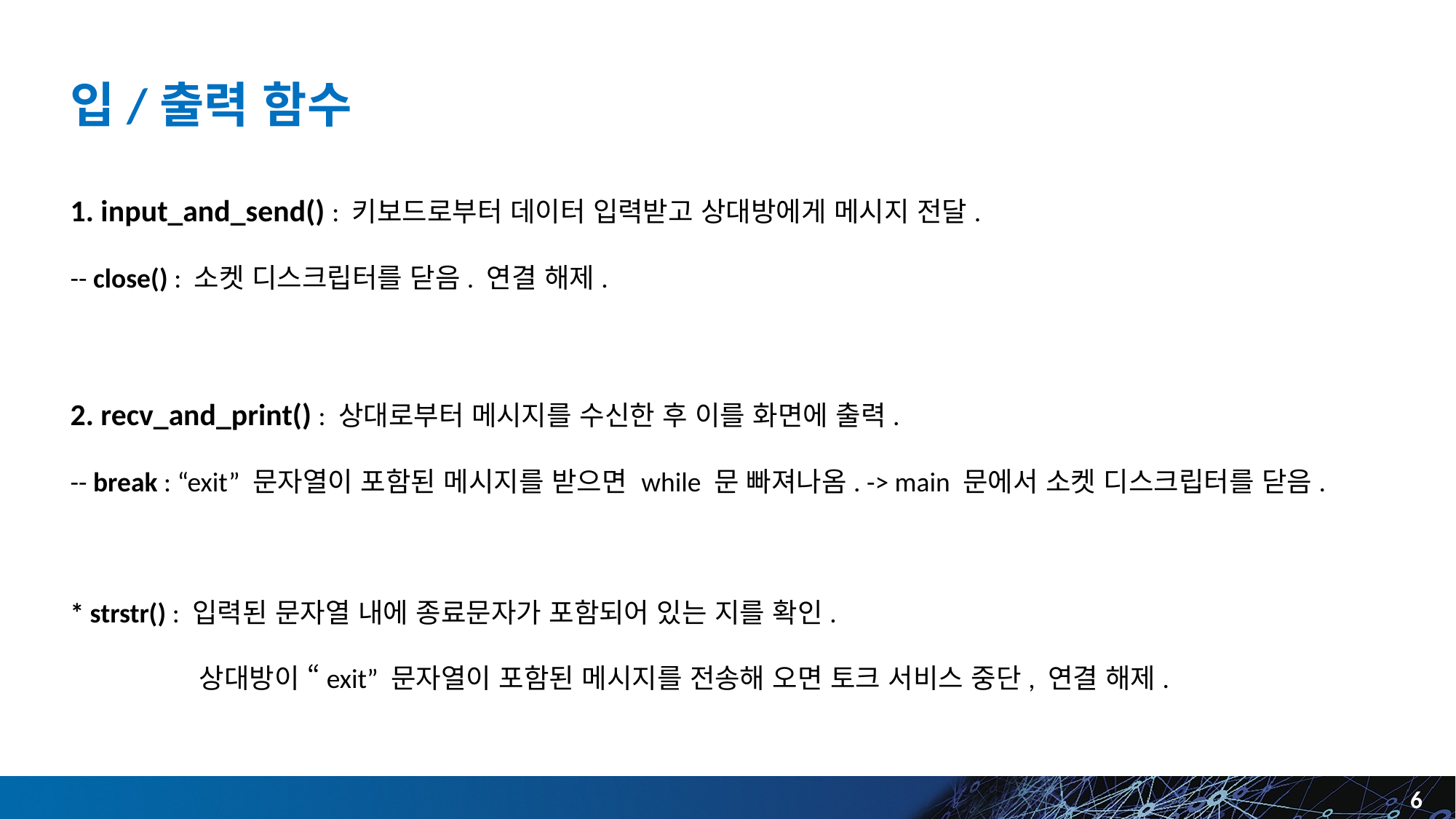

# 입/출력 함수
1. input_and_send() : 키보드로부터 데이터 입력받고 상대방에게 메시지 전달.
-- close() : 소켓 디스크립터를 닫음. 연결 해제.

2. recv_and_print() : 상대로부터 메시지를 수신한 후 이를 화면에 출력.
-- break : “exit” 문자열이 포함된 메시지를 받으면 while 문 빠져나옴. -> main 문에서 소켓 디스크립터를 닫음.

* strstr() : 입력된 문자열 내에 종료문자가 포함되어 있는 지를 확인.
                상대방이 “exit” 문자열이 포함된 메시지를 전송해 오면 토크 서비스 중단, 연결 해제.

6